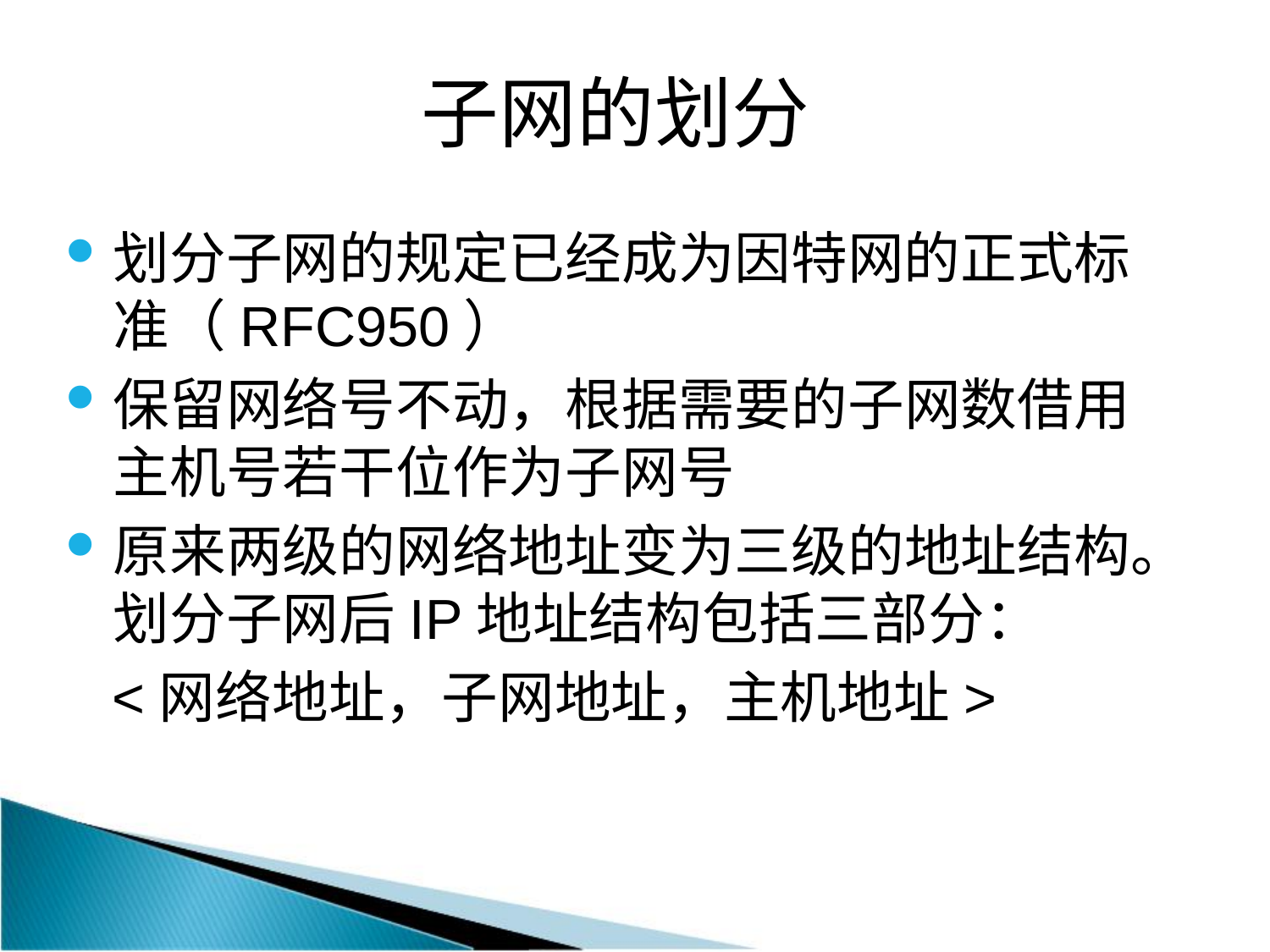

# 子网的划分
划分子网的规定已经成为因特网的正式标准（RFC950）
保留网络号不动，根据需要的子网数借用主机号若干位作为子网号
原来两级的网络地址变为三级的地址结构。划分子网后IP地址结构包括三部分：
   <网络地址，子网地址，主机地址>